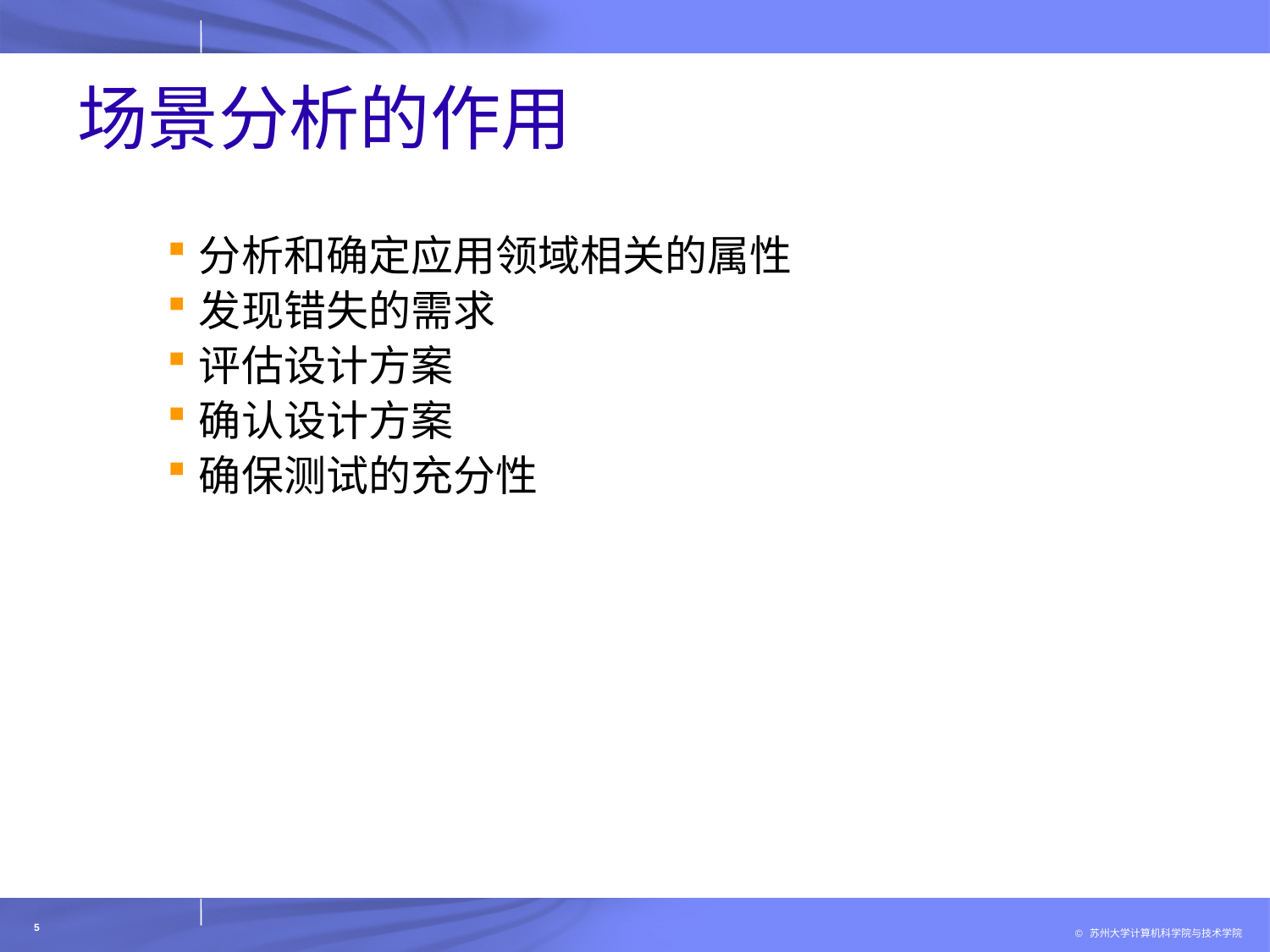

# 场景分析的作用
分析和确定应用领域相关的属性
发现错失的需求
评估设计方案
确认设计方案
确保测试的充分性
5